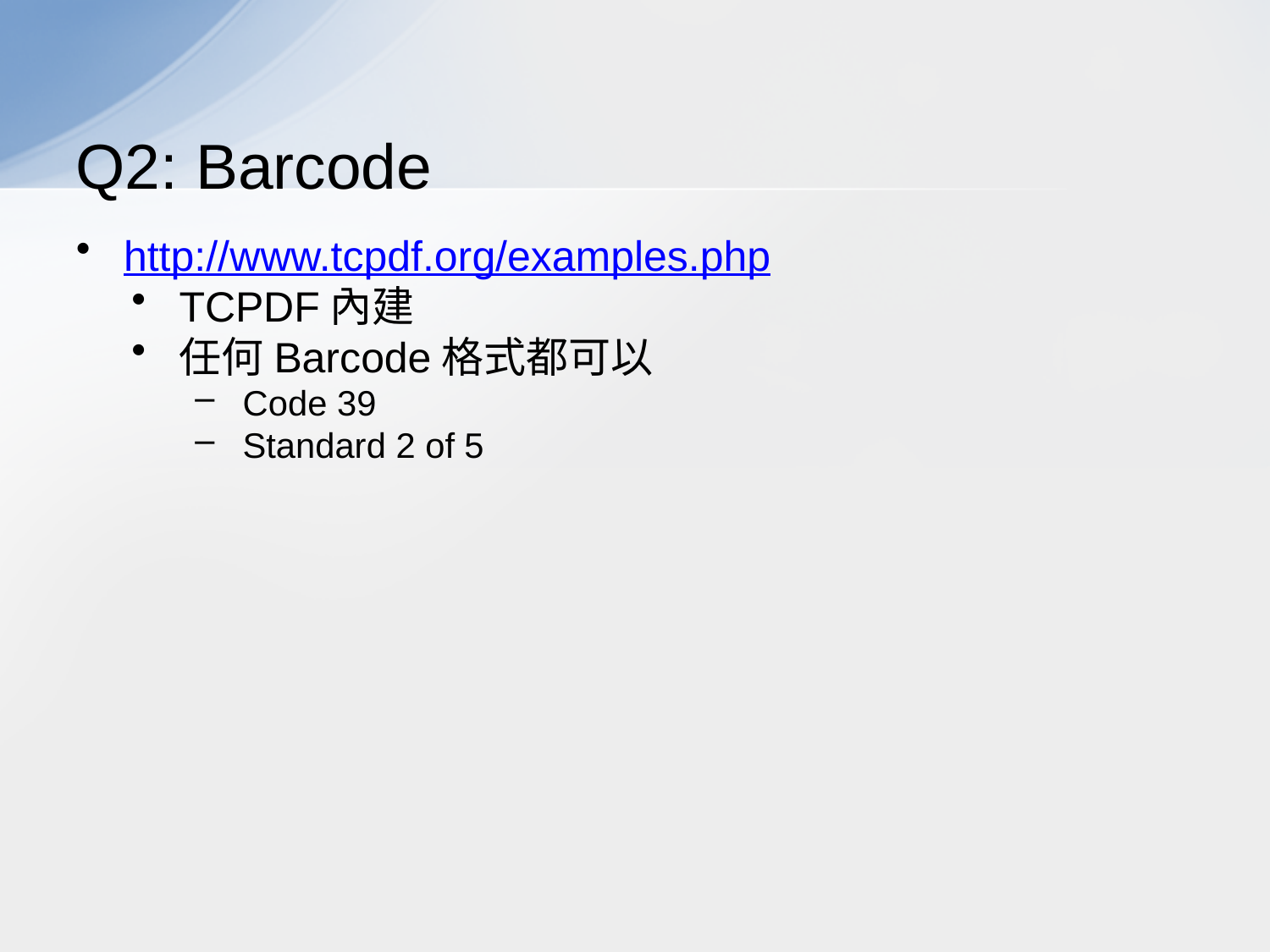

# Q2: Barcode
http://www.tcpdf.org/examples.php
TCPDF內建
任何Barcode格式都可以
Code 39
Standard 2 of 5